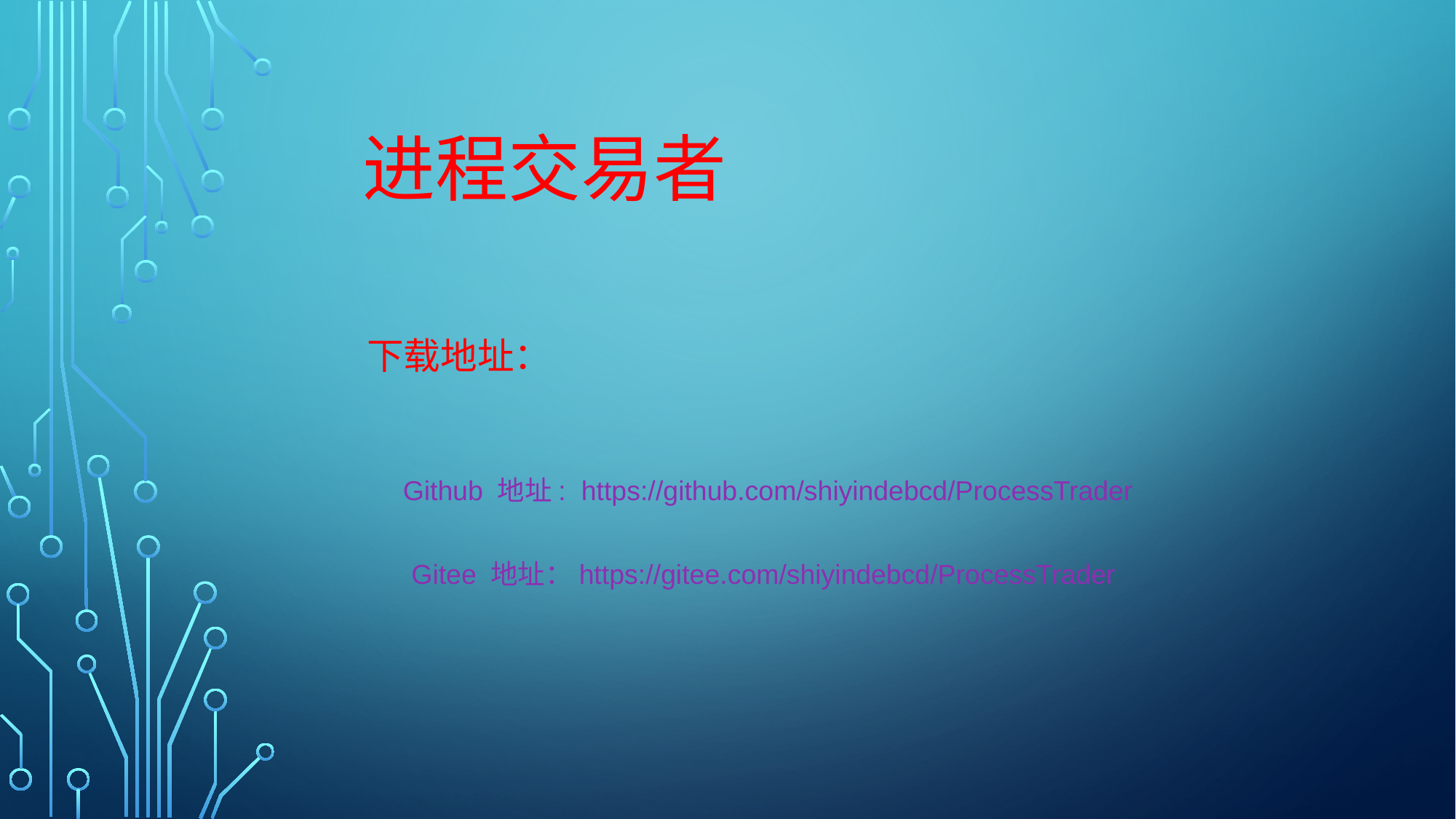

# 进程交易者
下载地址：

Github 地址:  https://github.com/shiyindebcd/ProcessTrader
Gitee 地址：https://gitee.com/shiyindebcd/ProcessTrader